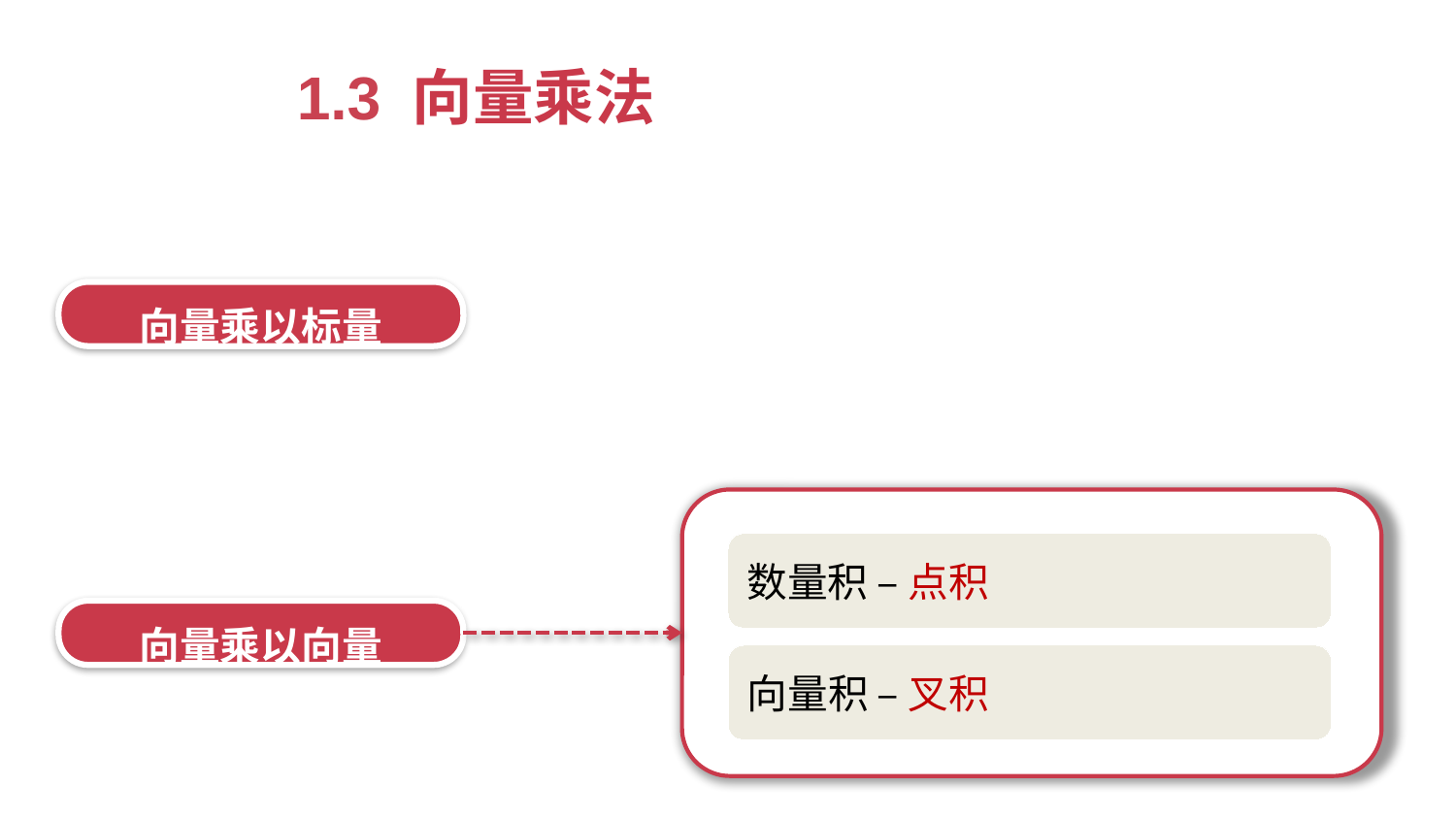

1.3 向量乘法
向量乘以标量

数量积 – 点积
向量乘以向量
向量积 – 叉积